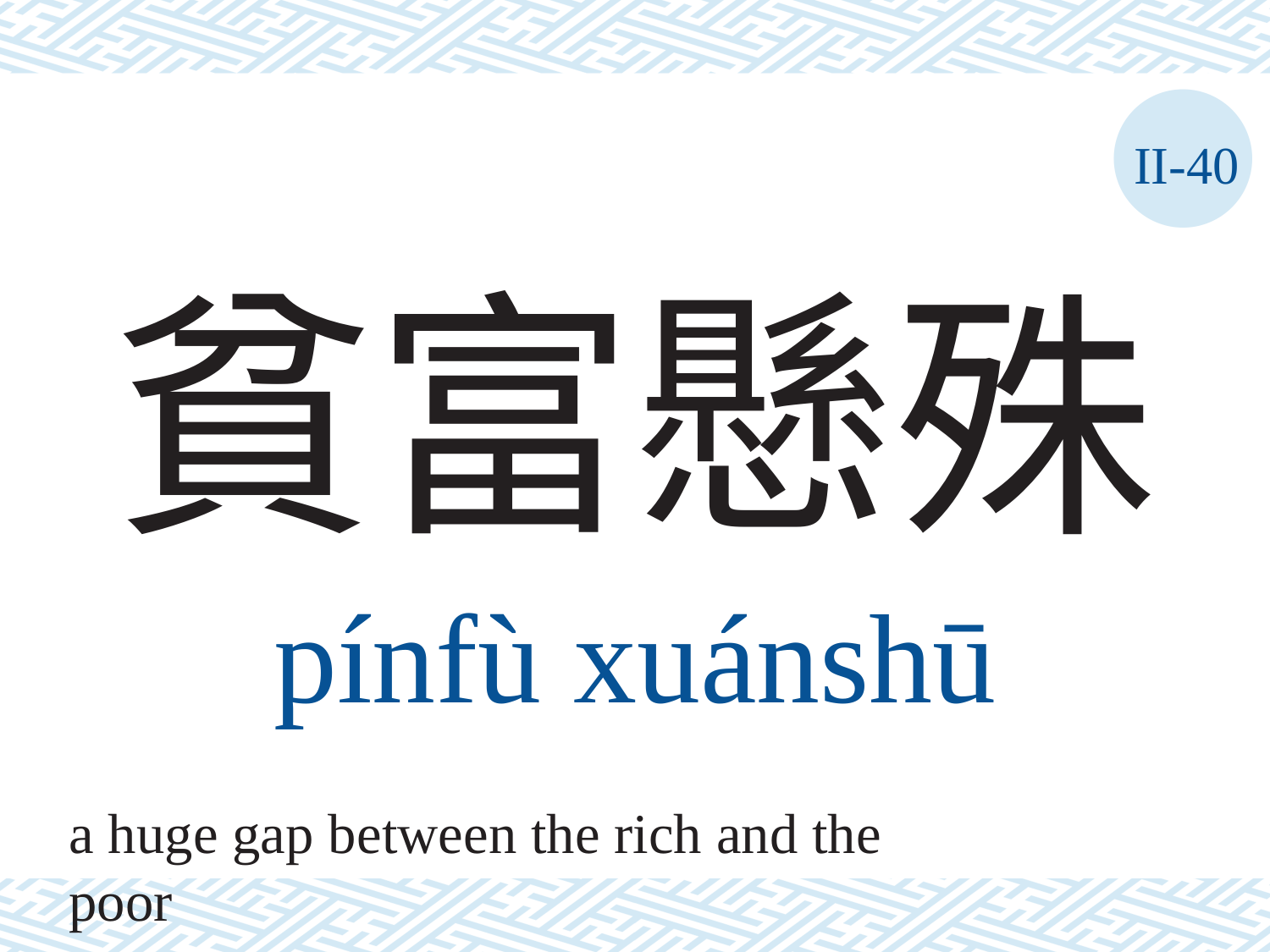

II-40
# 貧富懸殊
pínfù	xuánshū
a huge gap between the rich and the poor